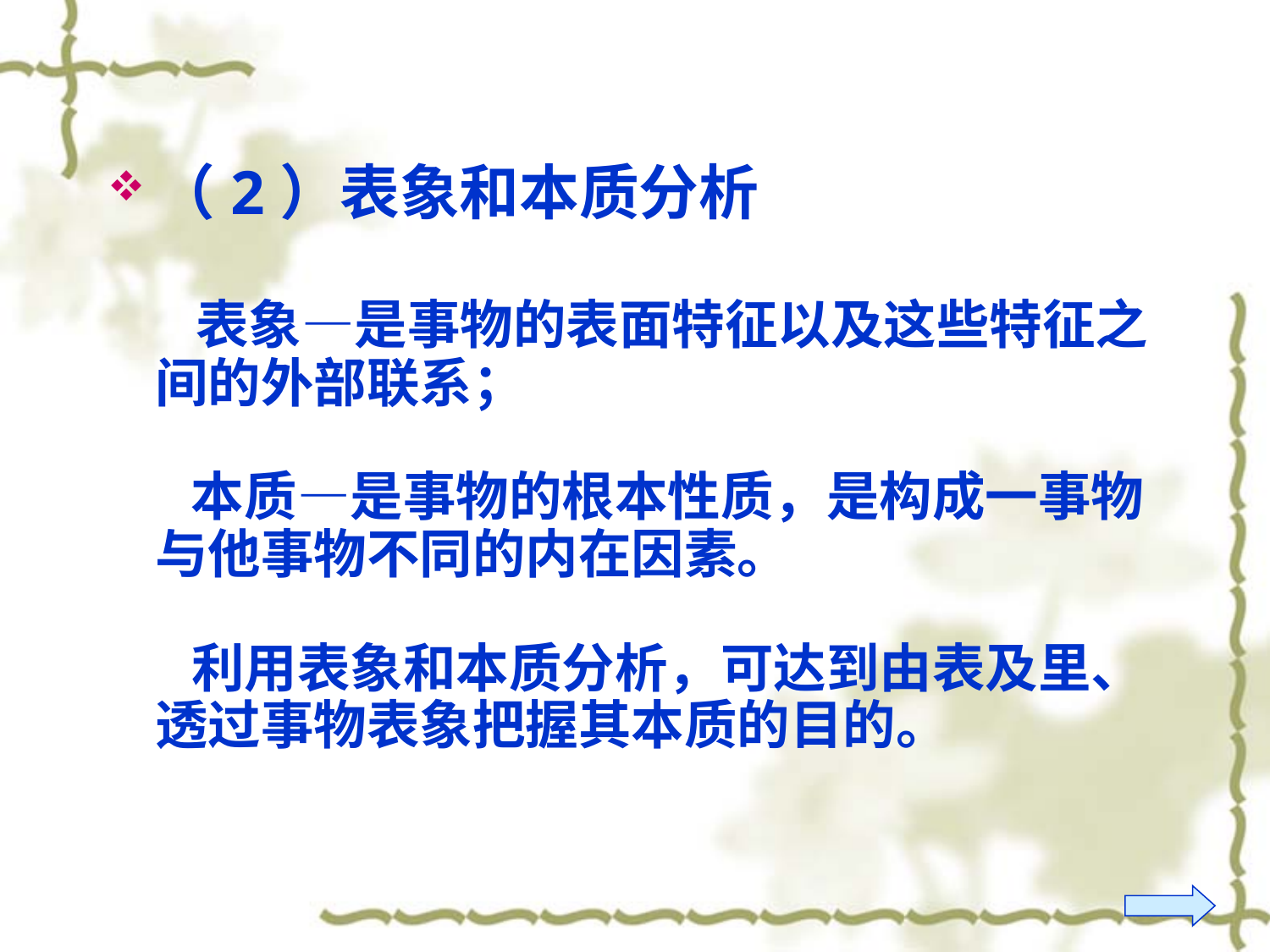

（2）表象和本质分析
   表象—是事物的表面特征以及这些特征之间的外部联系；
   本质—是事物的根本性质，是构成一事物与他事物不同的内在因素。
   利用表象和本质分析，可达到由表及里、透过事物表象把握其本质的目的。